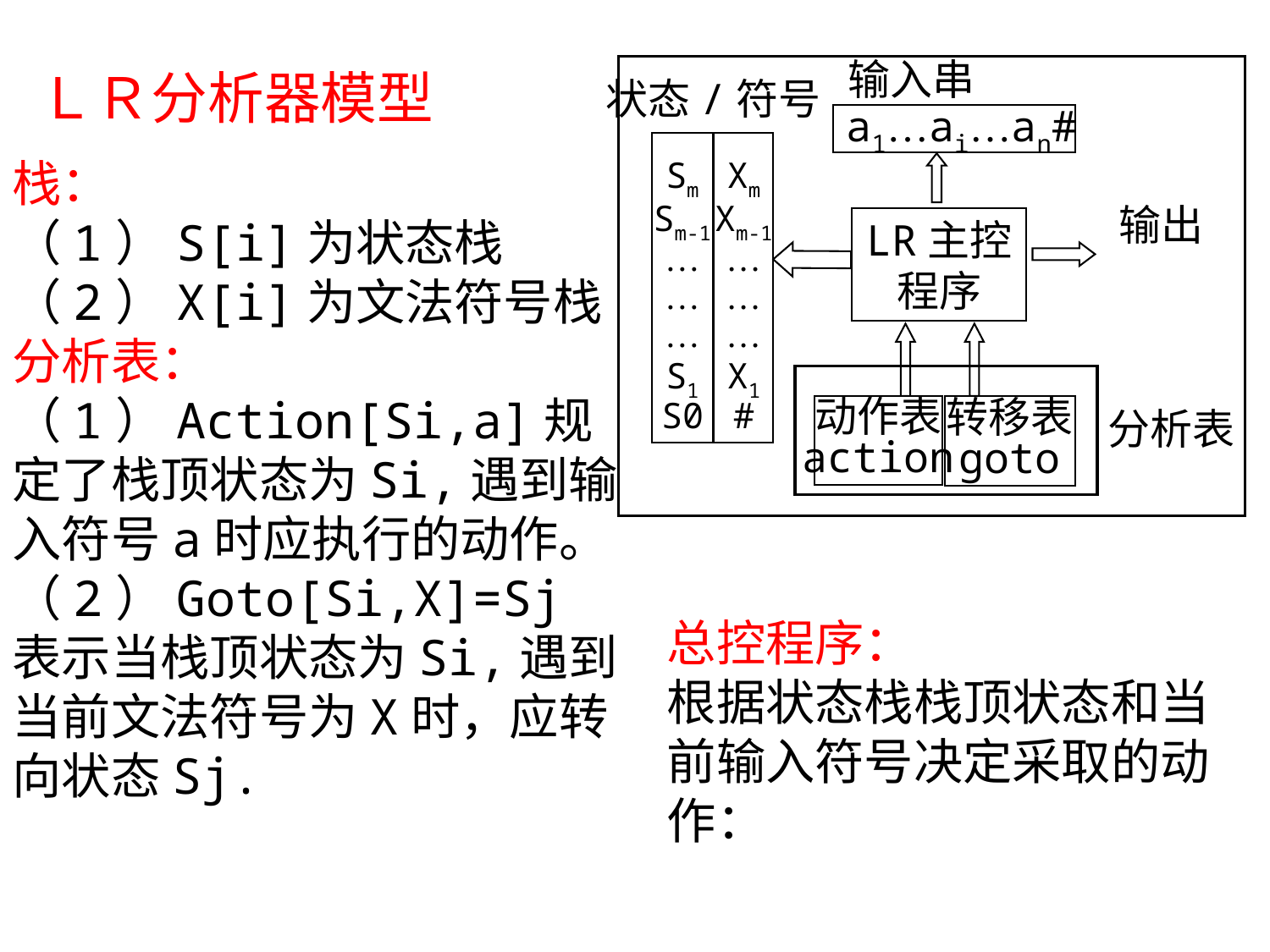

输入串

状态/符号
a1…ai…an#
Sm
Sm-1
…
…
…
S1
S0
Xm
Xm-1
…
…
…
X1
#

输出
LR主控
程序

动作表
action
转移表
goto
分析表
ＬＲ分析器模型
栈：
（1）S[i]为状态栈
（2）X[i]为文法符号栈
分析表：
（1）Action[Si,a]规定了栈顶状态为Si,遇到输入符号a时应执行的动作。
（2）Goto[Si,X]=Sj表示当栈顶状态为Si,遇到当前文法符号为X时，应转向状态Sj.

总控程序：
根据状态栈栈顶状态和当前输入符号决定采取的动作：